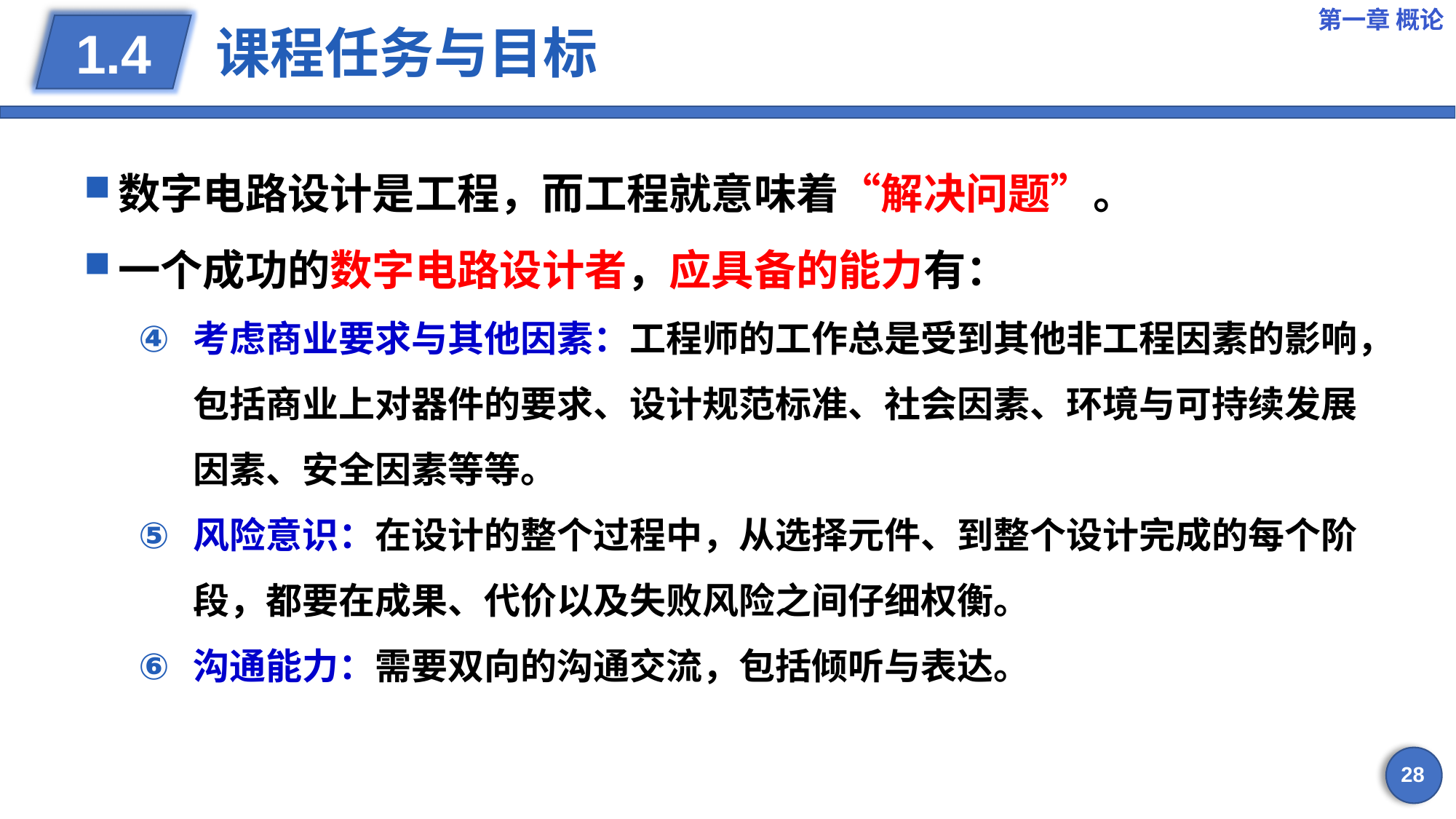

第一章 概论
# 课程任务与目标
1.4
数字电路设计是工程，而工程就意味着“解决问题”。
一个成功的数字电路设计者，应具备的能力有：
考虑商业要求与其他因素：工程师的工作总是受到其他非工程因素的影响，包括商业上对器件的要求、设计规范标准、社会因素、环境与可持续发展因素、安全因素等等。
风险意识：在设计的整个过程中，从选择元件、到整个设计完成的每个阶段，都要在成果、代价以及失败风险之间仔细权衡。
沟通能力：需要双向的沟通交流，包括倾听与表达。
28